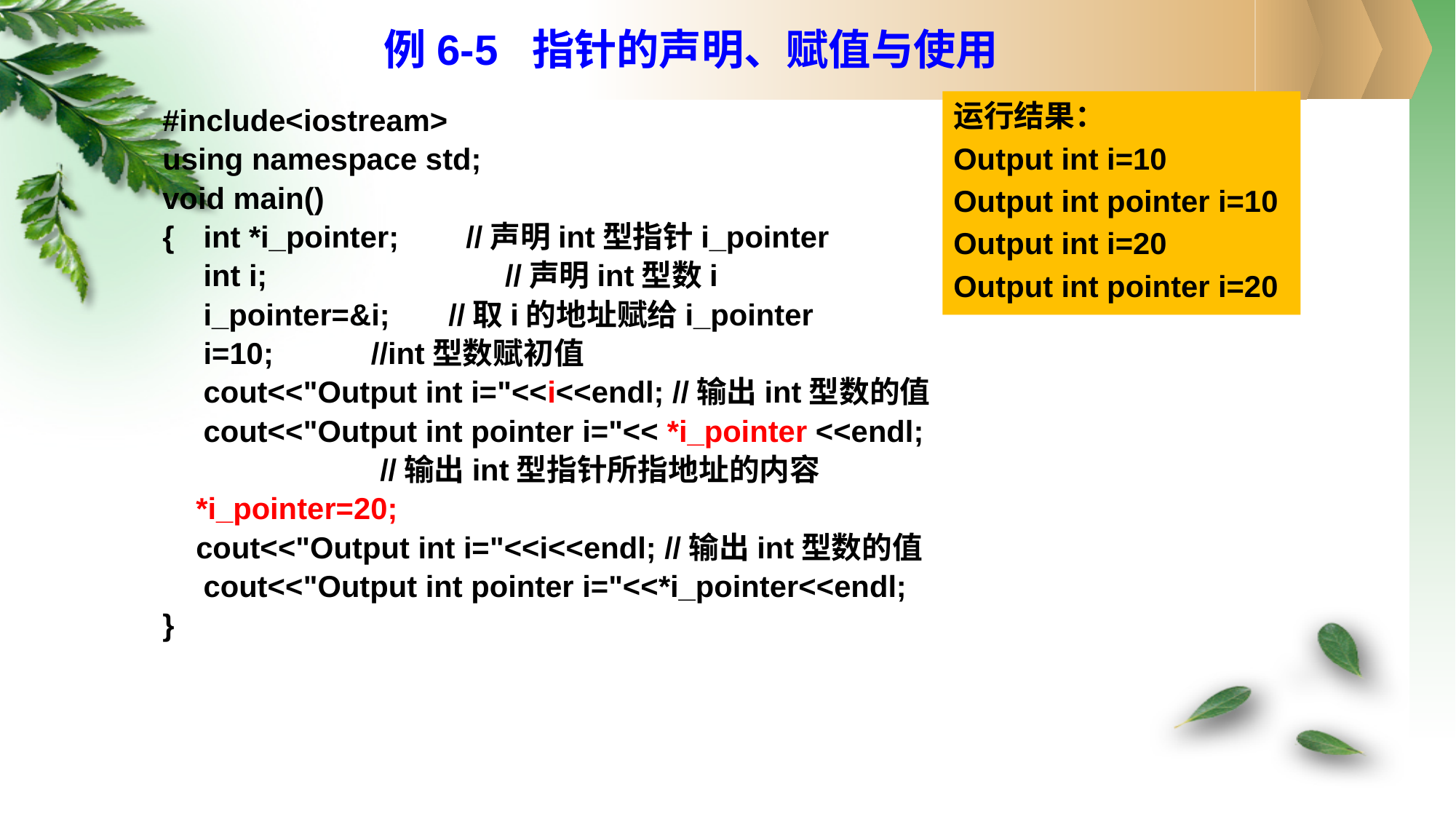

# 例6-5  指针的声明、赋值与使用
运行结果：
Output int i=10
Output int pointer i=10
Output int i=20
Output int pointer i=20
#include<iostream>
using namespace std;
void main()
{	int *i_pointer;        //声明int型指针i_pointer
	int i;	                       //声明int型数i
	i_pointer=&i;       //取i的地址赋给i_pointer
	i=10;	       //int型数赋初值
	cout<<"Output int i="<<i<<endl; //输出int型数的值
	cout<<"Output int pointer i="<< *i_pointer <<endl;
                          //输出int型指针所指地址的内容
    *i_pointer=20;
    cout<<"Output int i="<<i<<endl; //输出int型数的值
	cout<<"Output int pointer i="<<*i_pointer<<endl;
}